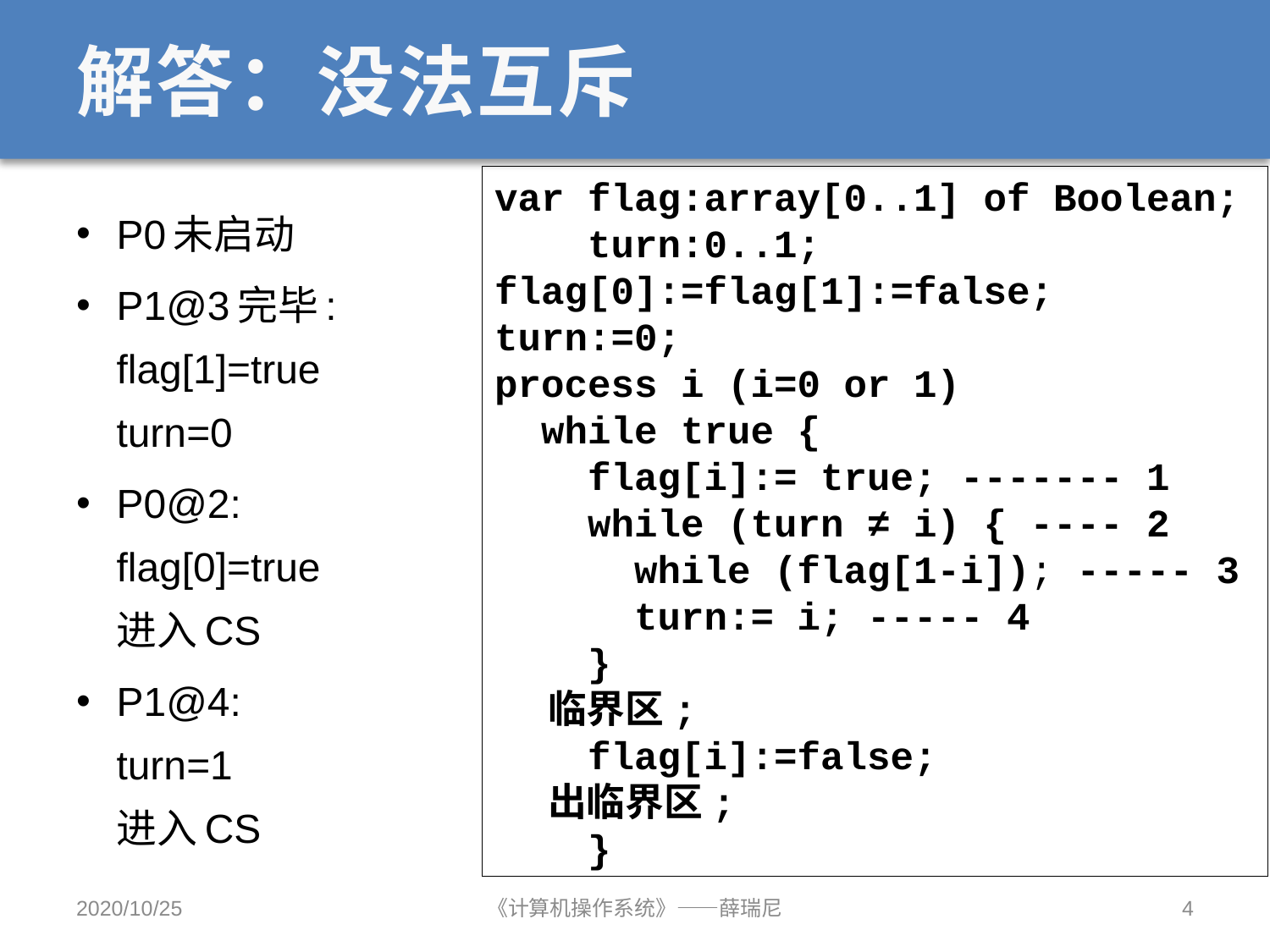

# 解答：没法互斥
var flag:array[0..1] of Boolean;
    turn:0..1; flag[0]:=flag[1]:=false;
turn:=0;
process i (i=0 or 1)
  while true {
    flag[i]:= true; ------- 1
    while (turn ≠ i) { ---- 2
      while (flag[1-i]); ----- 3
      turn:= i; ----- 4
    }
     临界区;
    flag[i]:=false;
     出临界区;
    }
P0未启动
P1@3完毕:
flag[1]=true
turn=0
P0@2:
flag[0]=true
进入CS
P1@4:
turn=1
进入CS
2020/10/25
《计算机操作系统》——薛瑞尼
4